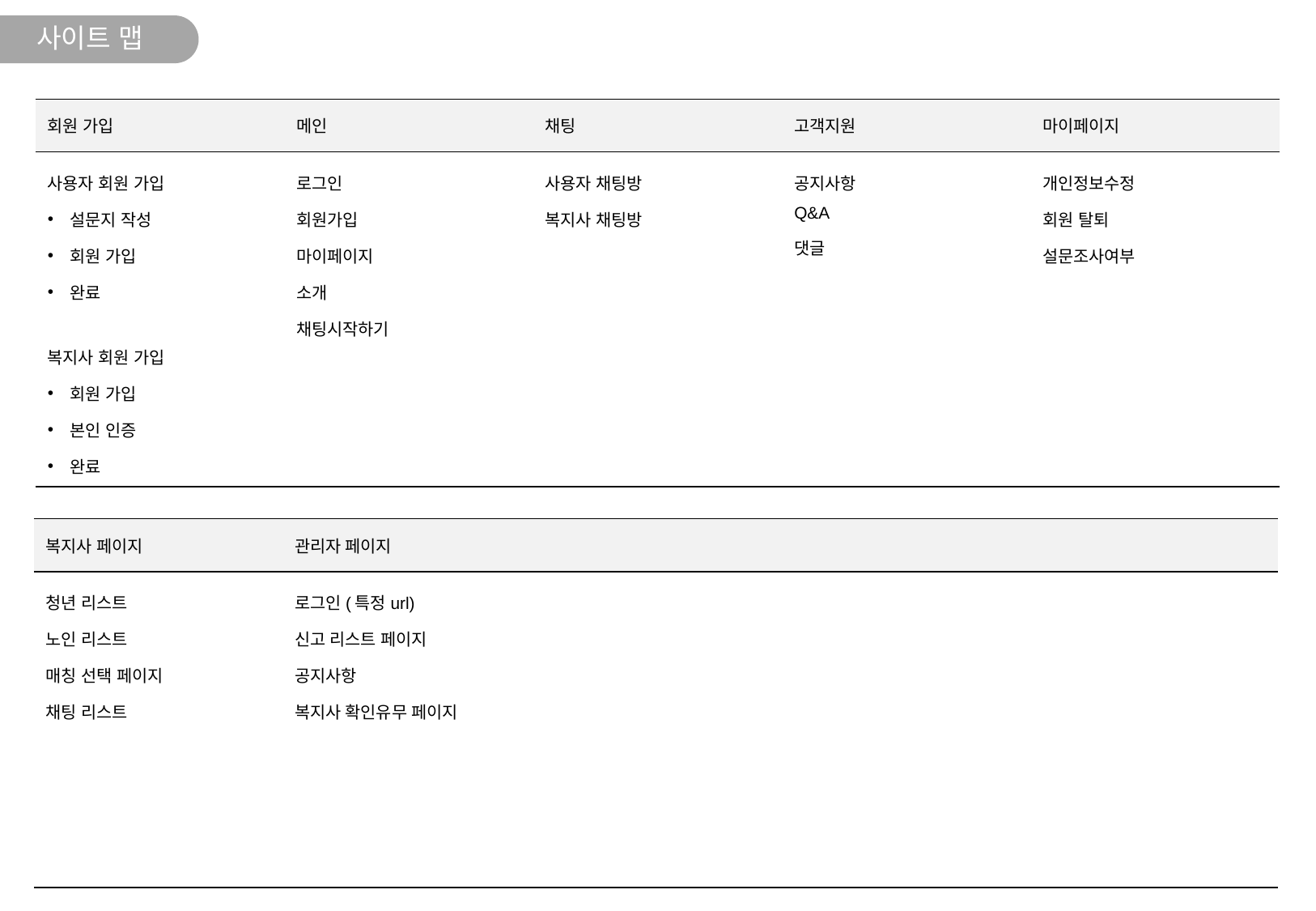

사이트 맵
| 회원 가입 | 메인 | 채팅 | 고객지원 | 마이페이지 |
| --- | --- | --- | --- | --- |
| 사용자 회원 가입 설문지 작성 회원 가입 완료 복지사 회원 가입 회원 가입 본인 인증 완료 | 로그인 회원가입 마이페이지 소개 채팅시작하기 | 사용자 채팅방 복지사 채팅방 | 공지사항 Q&A 댓글 | 개인정보수정 회원 탈퇴 설문조사여부 |
| 복지사 페이지 | 관리자 페이지 |  |  |  |
| --- | --- | --- | --- | --- |
| 청년 리스트 노인 리스트 매칭 선택 페이지 채팅 리스트 | 로그인(특정url) 신고 리스트 페이지 공지사항 복지사 확인유무 페이지 |  |  |  |